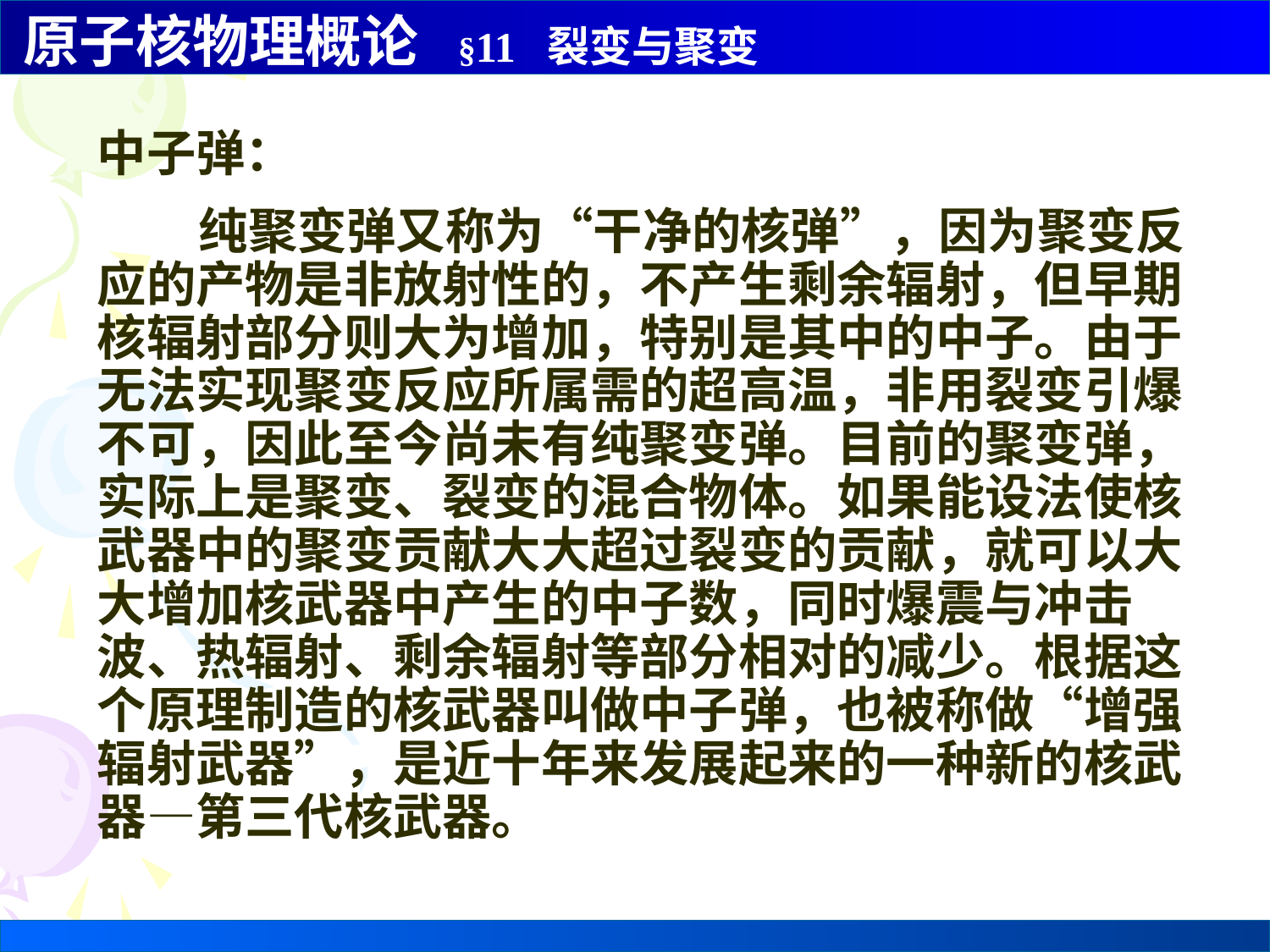

中子弹：
        纯聚变弹又称为“干净的核弹”，因为聚变反应的产物是非放射性的，不产生剩余辐射，但早期核辐射部分则大为增加，特别是其中的中子。由于无法实现聚变反应所属需的超高温，非用裂变引爆不可，因此至今尚未有纯聚变弹。目前的聚变弹，实际上是聚变、裂变的混合物体。如果能设法使核武器中的聚变贡献大大超过裂变的贡献，就可以大大增加核武器中产生的中子数，同时爆震与冲击波、热辐射、剩余辐射等部分相对的减少。根据这个原理制造的核武器叫做中子弹，也被称做“增强辐射武器”，是近十年来发展起来的一种新的核武器—第三代核武器。